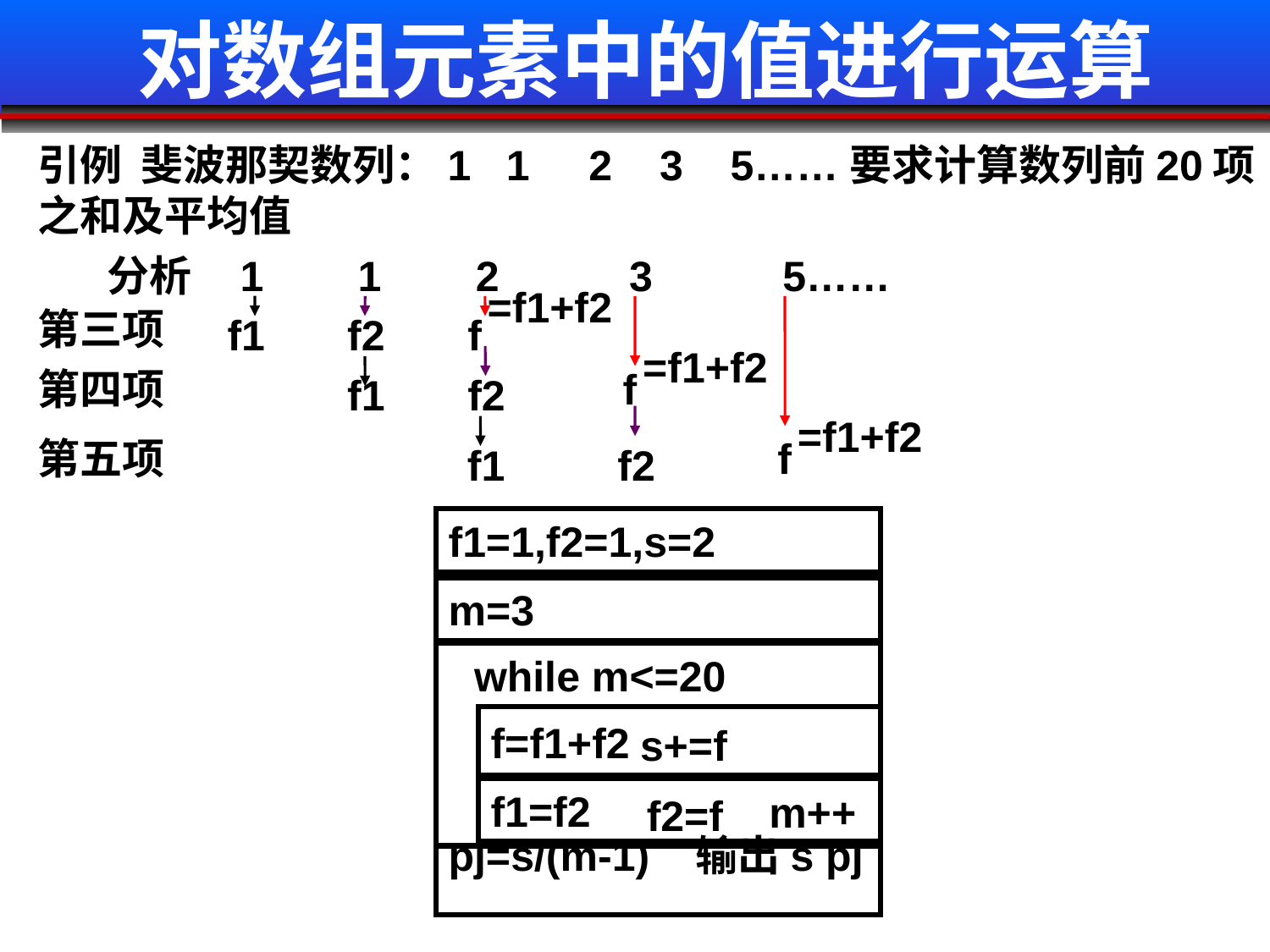

# 对数组元素中的值进行运算

引例  斐波那契数列：1   1     2    3    5……要求计算数列前20项之和及平均值
分析    1        1        2           3           5……

第三项

f1
f2
f
=f1+f2

第四项

f
f1
f2
=f1+f2

第五项
f
f1
f2
=f1+f2
f1=1,f2=1,s=2
m=3
while m<=20

f=f1+f2
s+=f
f1=f2
f2=f
m++
pj=s/(m-1)   输出s pj